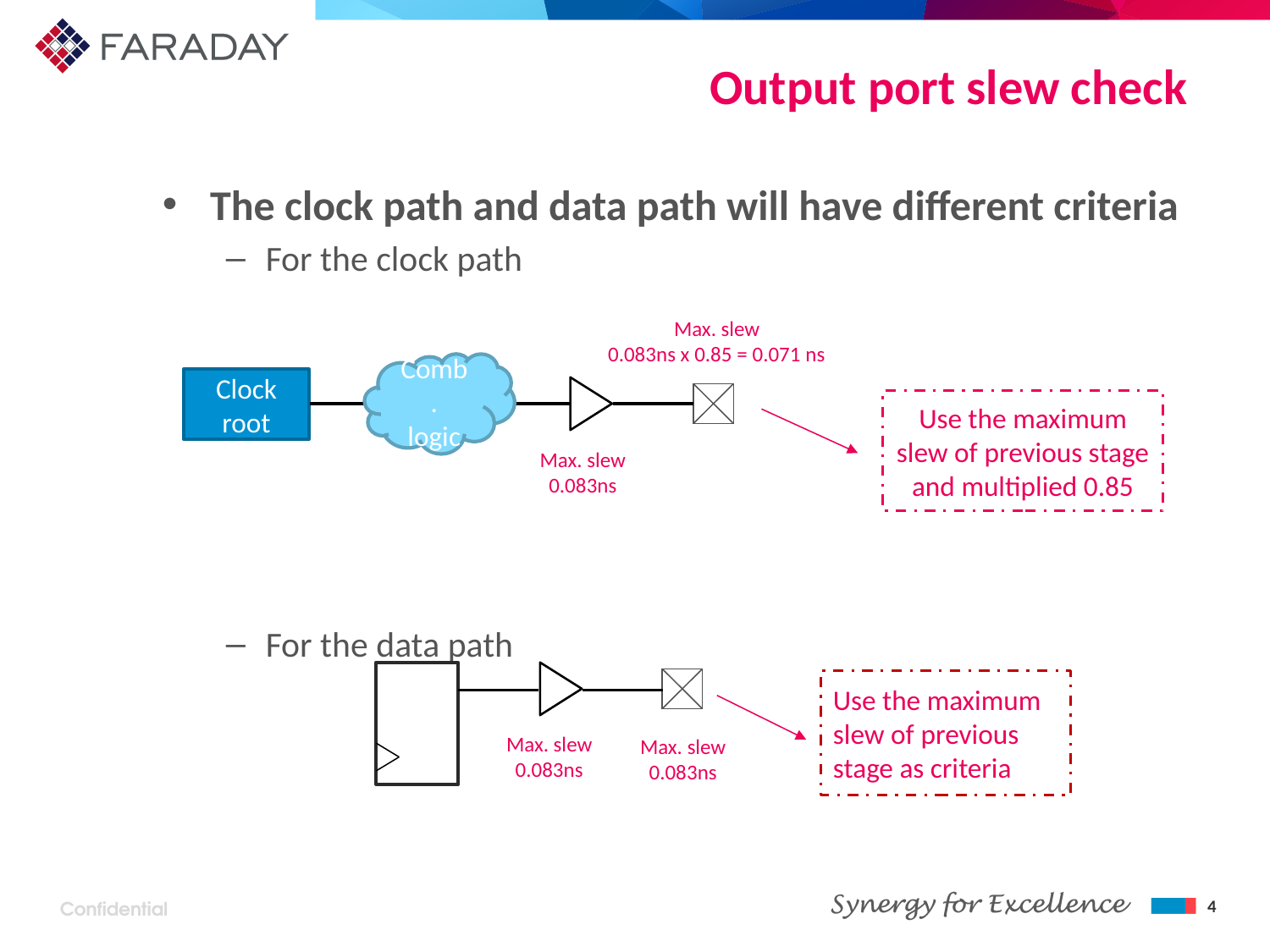

# Output port slew check
The clock path and data path will have different criteria
For the clock path

For the data path
Max. slew
0.083ns x 0.85 = 0.071 ns
Comb.
logic
Clock
root

Use the maximum slew of previous stage and multiplied 0.85
Max. slew
0.083ns
(例子DFF)

Use the maximum slew of previous stage as criteria
Max. slew
0.083ns
Max. slew
0.083ns